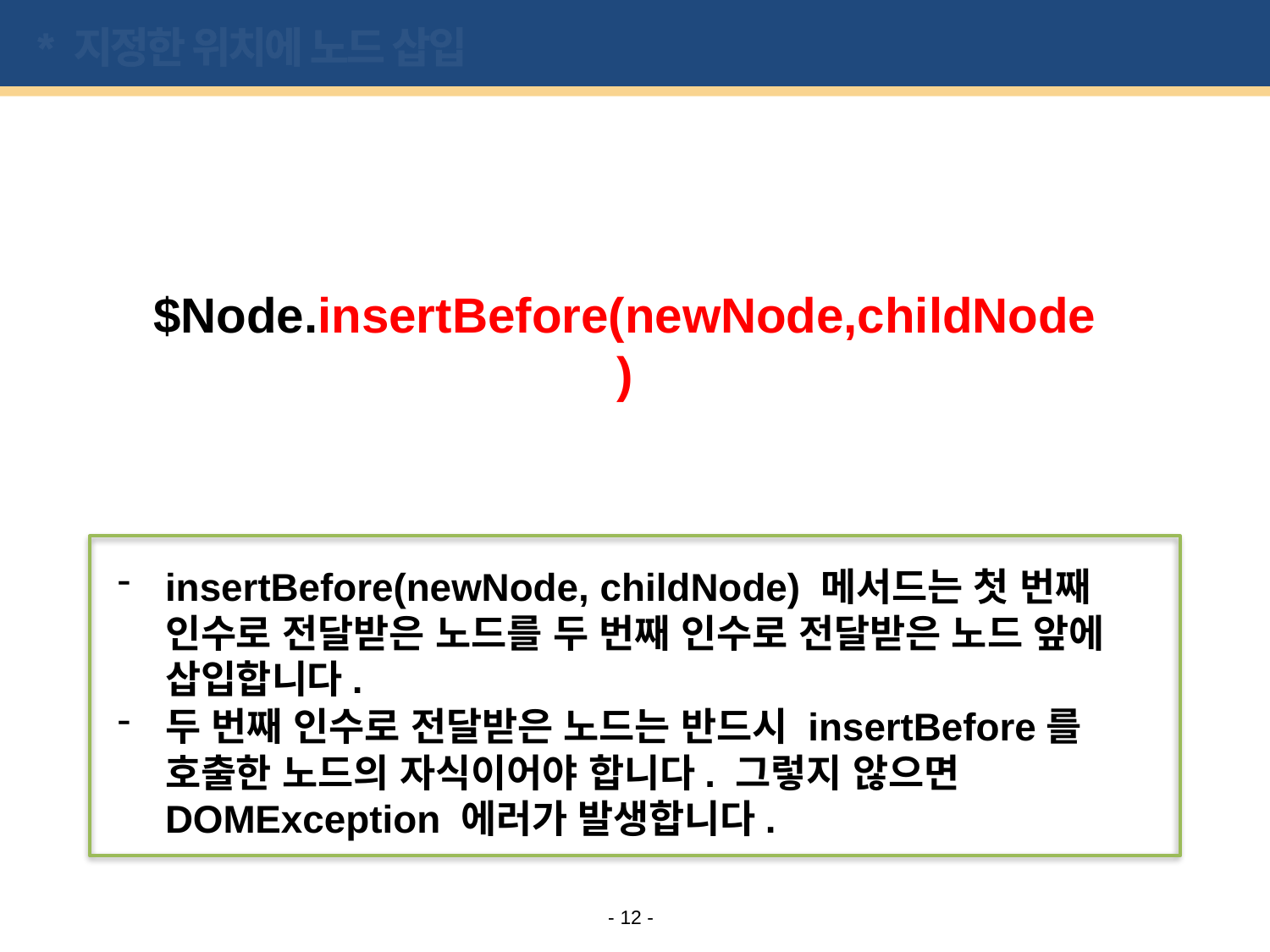

# * 지정한 위치에 노드 삽입
$Node.insertBefore(newNode,childNode)

insertBefore(newNode, childNode) 메서드는 첫 번째 인수로 전달받은 노드를 두 번째 인수로 전달받은 노드 앞에 삽입합니다.
두 번째 인수로 전달받은 노드는 반드시 insertBefore를 호출한 노드의 자식이어야 합니다. 그렇지 않으면 DOMException 에러가 발생합니다.